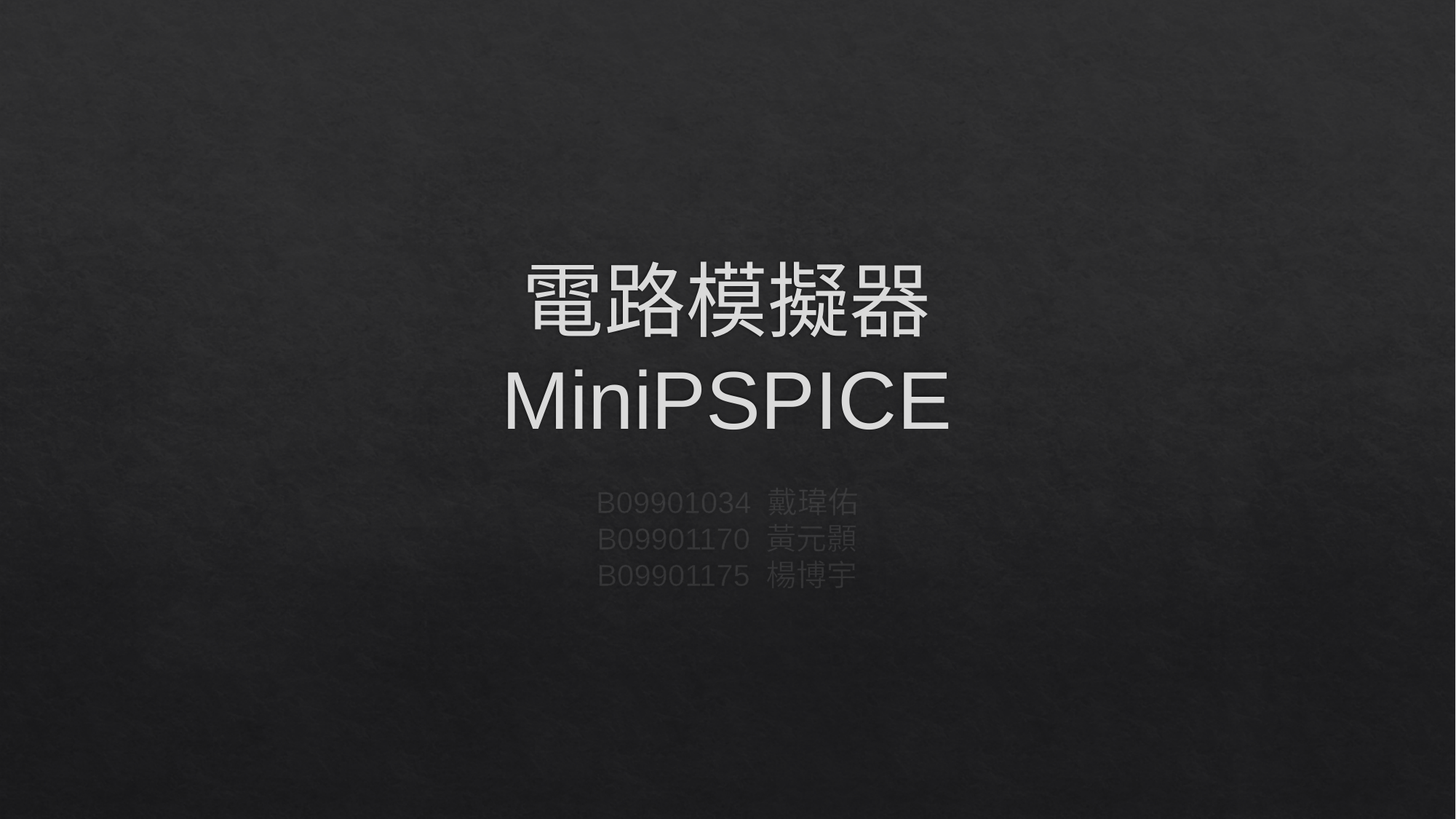

# 電路模擬器 MiniPSPICE
B09901034 戴瑋佑
B09901170 黃元顥
B09901175 楊博宇